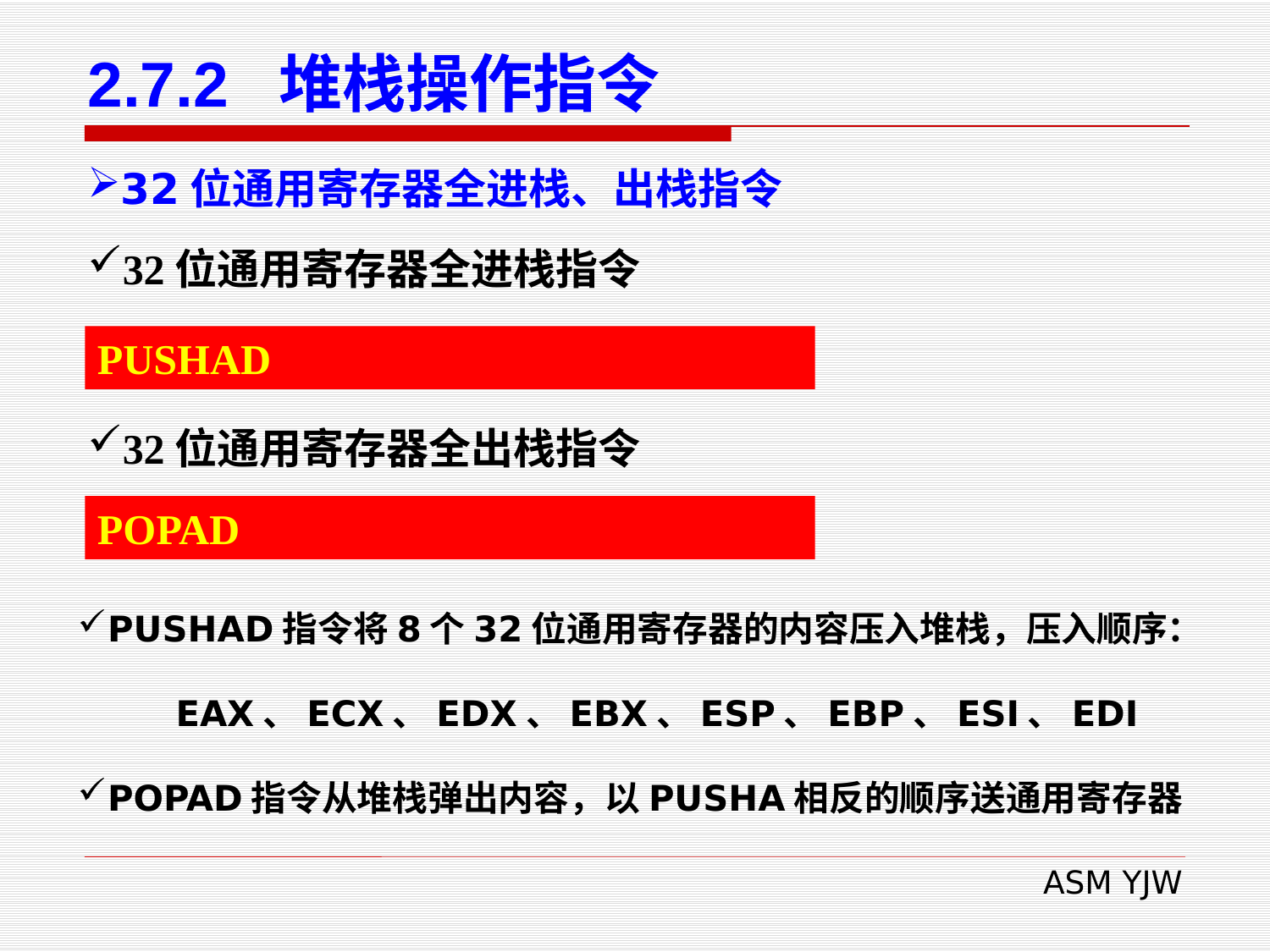

# 2.7.2  堆栈操作指令
32位通用寄存器全进栈、出栈指令
32位通用寄存器全进栈指令
PUSHAD
32位通用寄存器全出栈指令
POPAD
PUSHAD指令将8个32位通用寄存器的内容压入堆栈，压入顺序：
        EAX、ECX、EDX、EBX、ESP、EBP、ESI、EDI
POPAD指令从堆栈弹出内容，以PUSHA相反的顺序送通用寄存器